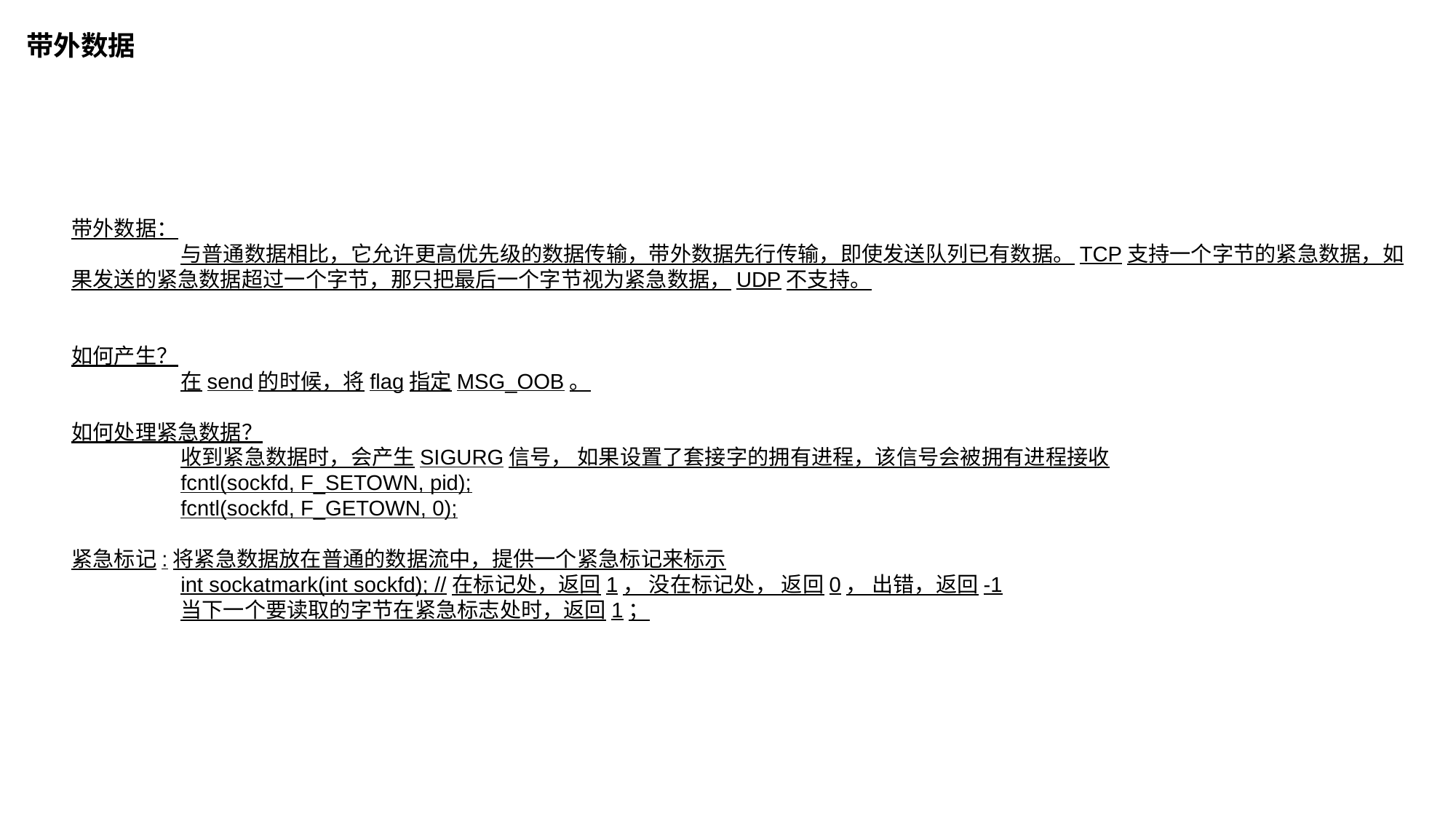

带外数据
带外数据：
	与普通数据相比，它允许更高优先级的数据传输，带外数据先行传输，即使发送队列已有数据。TCP支持一个字节的紧急数据，如果发送的紧急数据超过一个字节，那只把最后一个字节视为紧急数据，UDP不支持。

如何产生？
	在send的时候，将flag指定MSG_OOB。

如何处理紧急数据？
	收到紧急数据时，会产生SIGURG信号， 如果设置了套接字的拥有进程，该信号会被拥有进程接收
	fcntl(sockfd, F_SETOWN, pid);
	fcntl(sockfd, F_GETOWN, 0);

紧急标记:将紧急数据放在普通的数据流中，提供一个紧急标记来标示
	int sockatmark(int sockfd); //在标记处，返回1， 没在标记处， 返回0， 出错，返回-1
	当下一个要读取的字节在紧急标志处时，返回1；